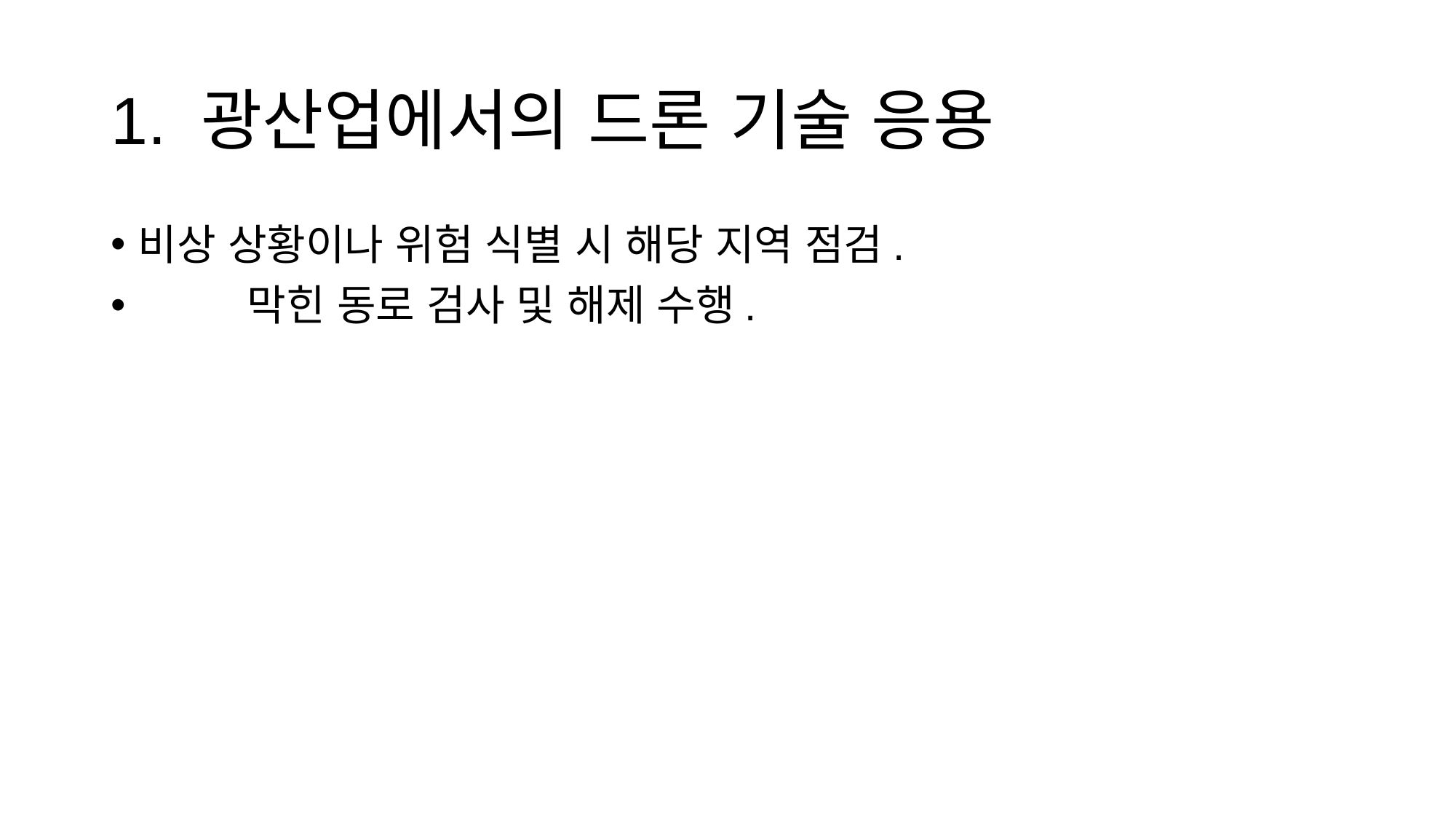

# 1. 광산업에서의 드론 기술 응용
비상 상황이나 위험 식별 시 해당 지역 점검.
	막힌 동로 검사 및 해제 수행.